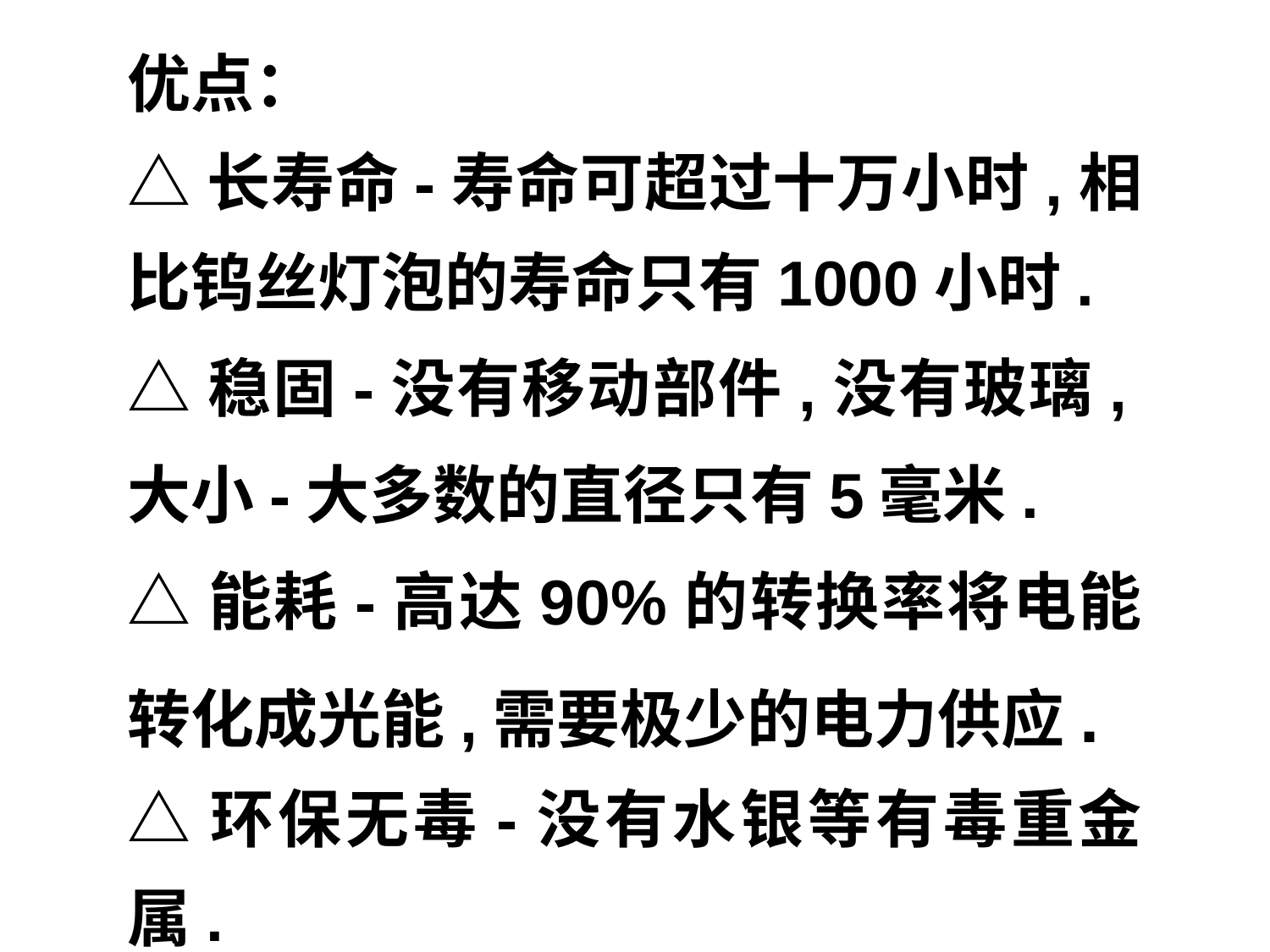

优点：
△长寿命-寿命可超过十万小时,相比钨丝灯泡的寿命只有1000小时.
△稳固-没有移动部件,没有玻璃,大小-大多数的直径只有5毫米.
△能耗-高达90%的转换率将电能转化成光能,需要极少的电力供应.
△环保无毒-没有水银等有毒重金属.